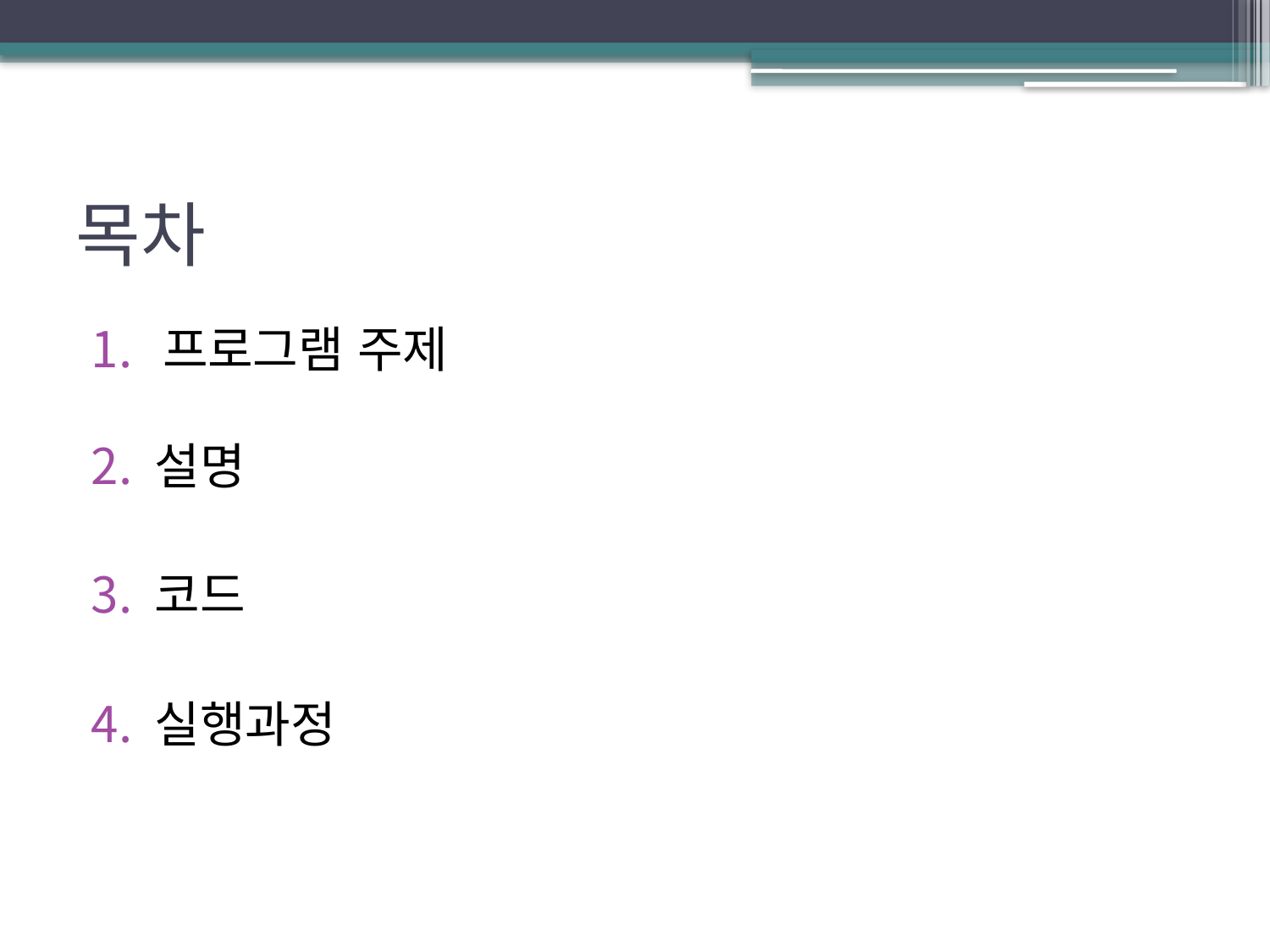

# 목차
프로그램 주제

설명

코드

실행과정